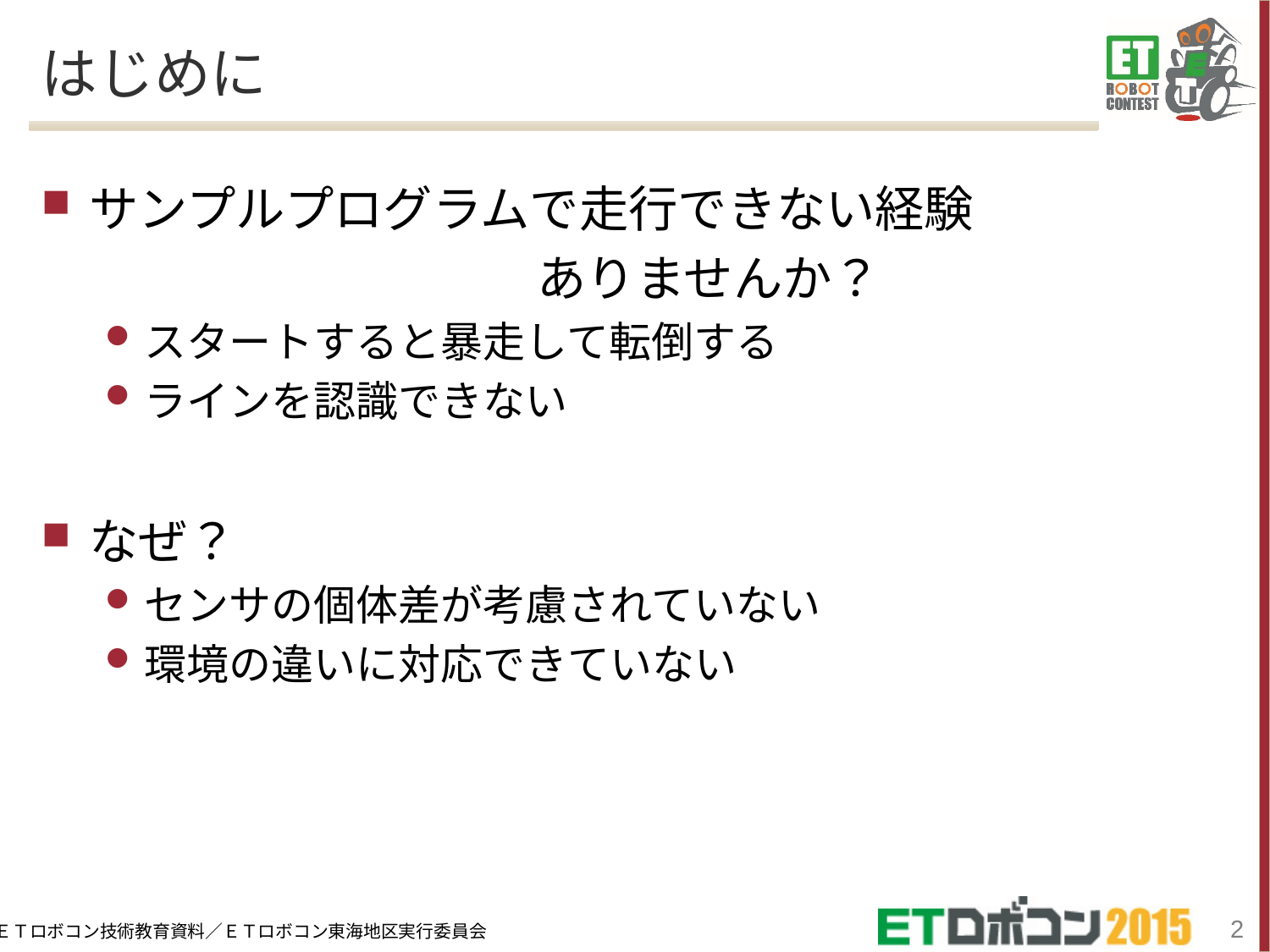

# はじめに
サンプルプログラムで走行できない経験
                                            ありませんか？
スタートすると暴走して転倒する
ラインを認識できない

なぜ？
センサの個体差が考慮されていない
環境の違いに対応できていない

2